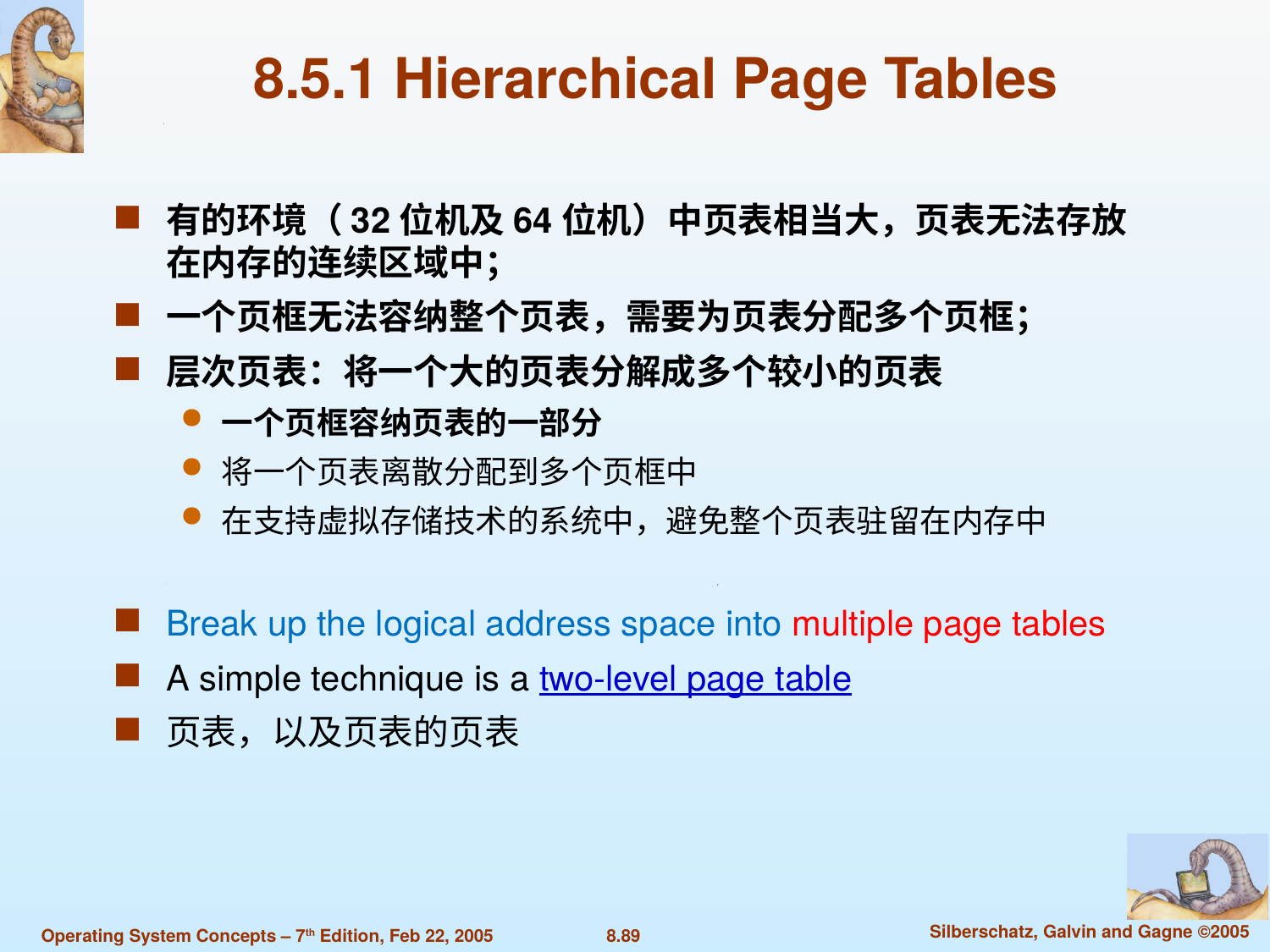

8.5.1 Hierarchical Page Tables
有的环境（32位机及64位机）中页表相当大，页表无法存放在内存的连续区域中；
一个页框无法容纳整个页表，需要为页表分配多个页框；
层次页表：将一个大的页表分解成多个较小的页表
一个页框容纳页表的一部分
将一个页表离散分配到多个页框中
在支持虚拟存储技术的系统中，避免整个页表驻留在内存中

Break up the logical address space into multiple page tables
A simple technique is a two-level page table
页表，以及页表的页表